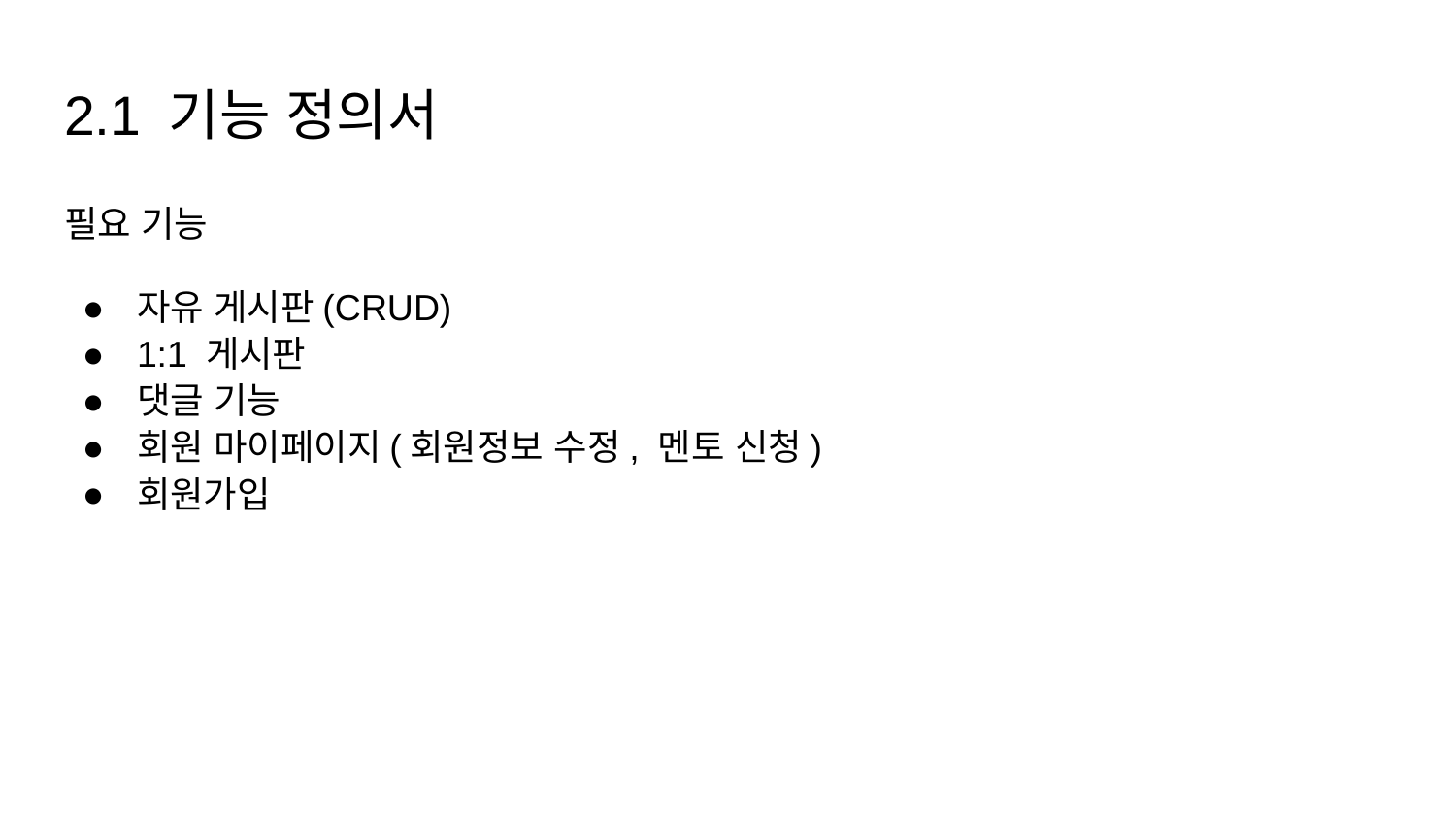

# 2.1 기능 정의서
필요 기능
자유 게시판(CRUD)
1:1 게시판
댓글 기능
회원 마이페이지(회원정보 수정, 멘토 신청)
회원가입